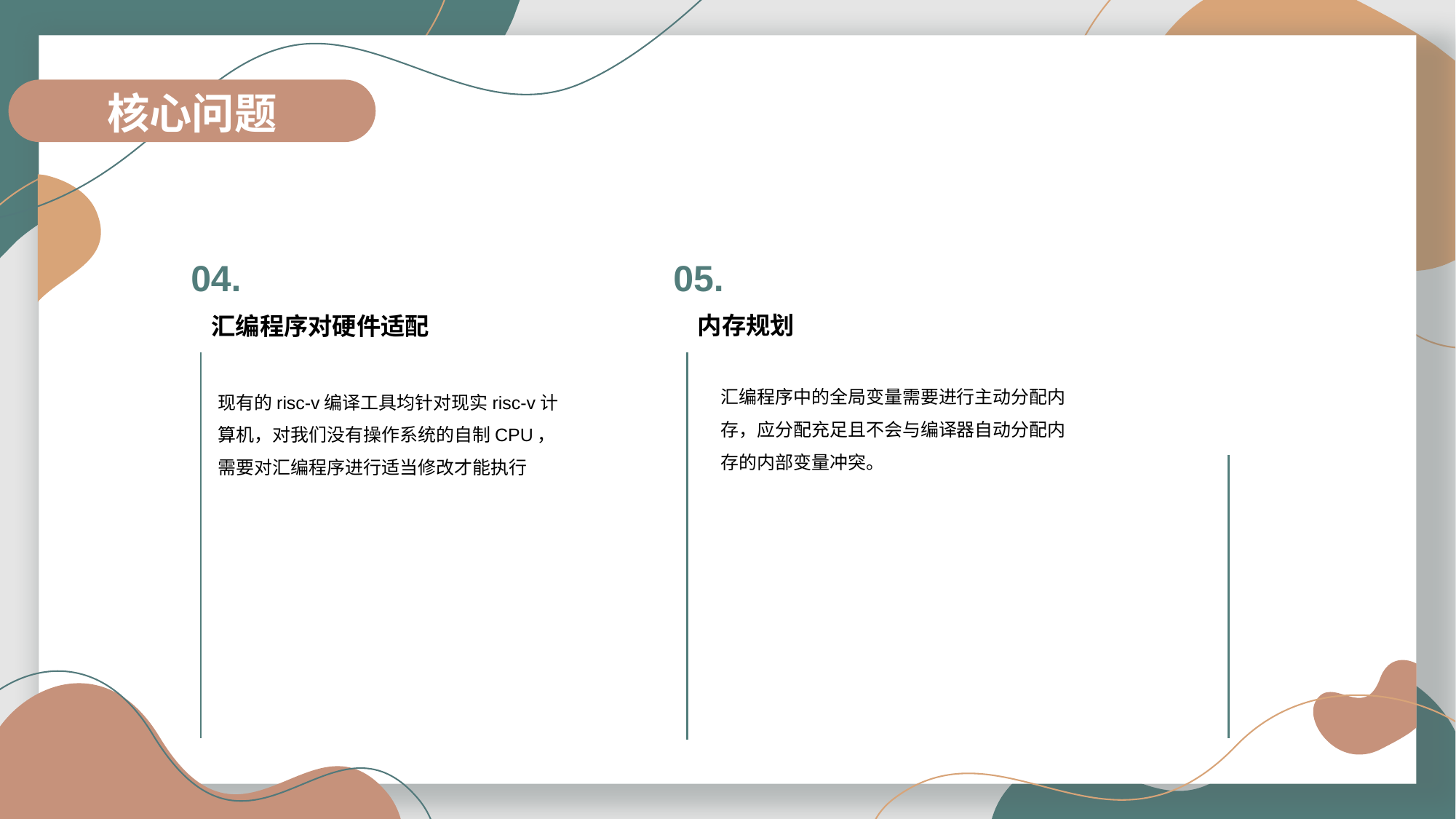

核心问题
04.
汇编程序对硬件适配

现有的risc-v编译工具均针对现实risc-v计算机，对我们没有操作系统的自制CPU，需要对汇编程序进行适当修改才能执行
05.
内存规划
汇编程序中的全局变量需要进行主动分配内存，应分配充足且不会与编译器自动分配内存的内部变量冲突。